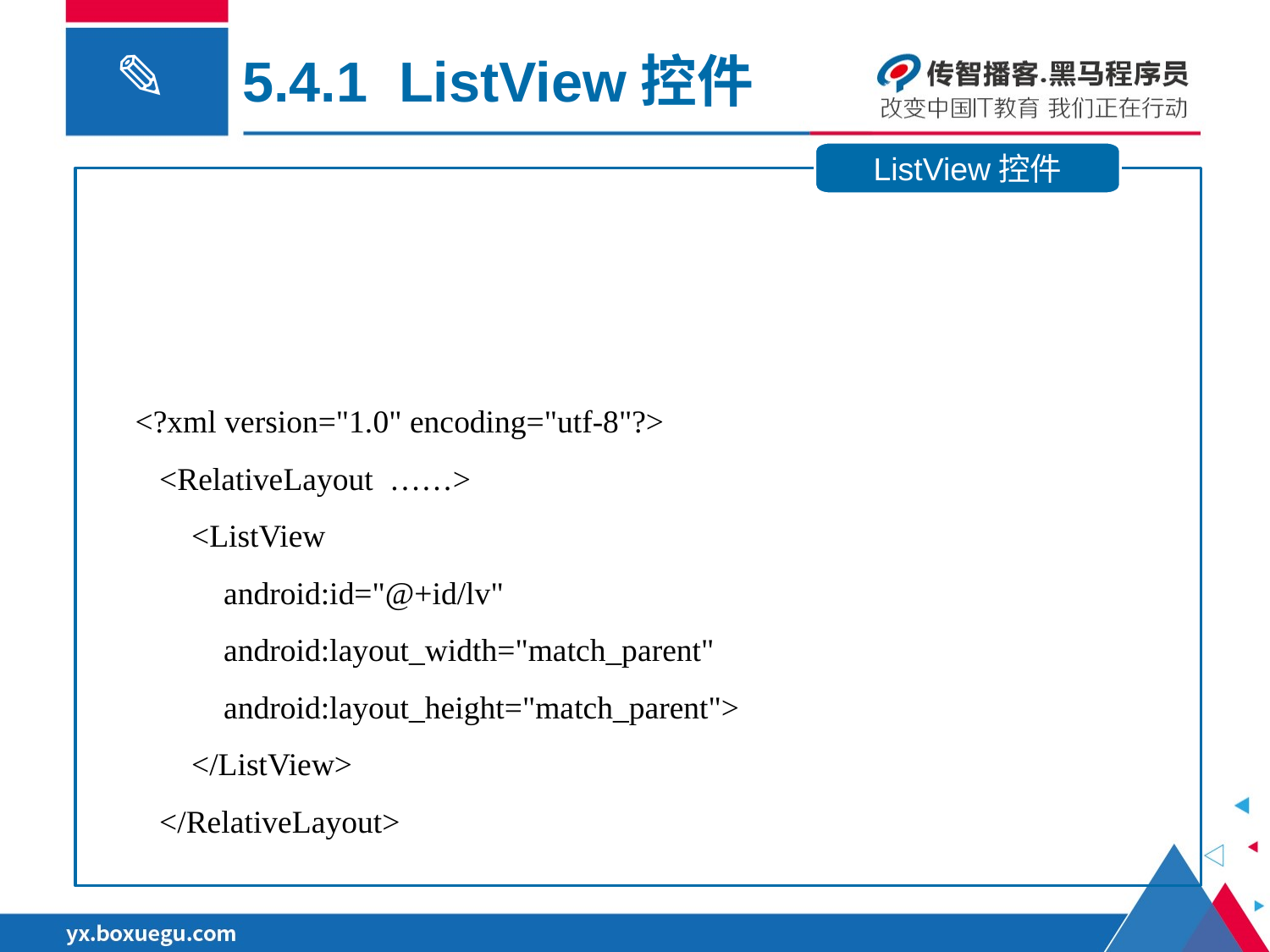

5.4.1  ListView控件

ListView控件

 <?xml version="1.0" encoding="utf-8"?>
    <RelativeLayout  ……>
        <ListView
            android:id="@+id/lv"
            android:layout_width="match_parent"
            android:layout_height="match_parent">
        </ListView>
    </RelativeLayout>